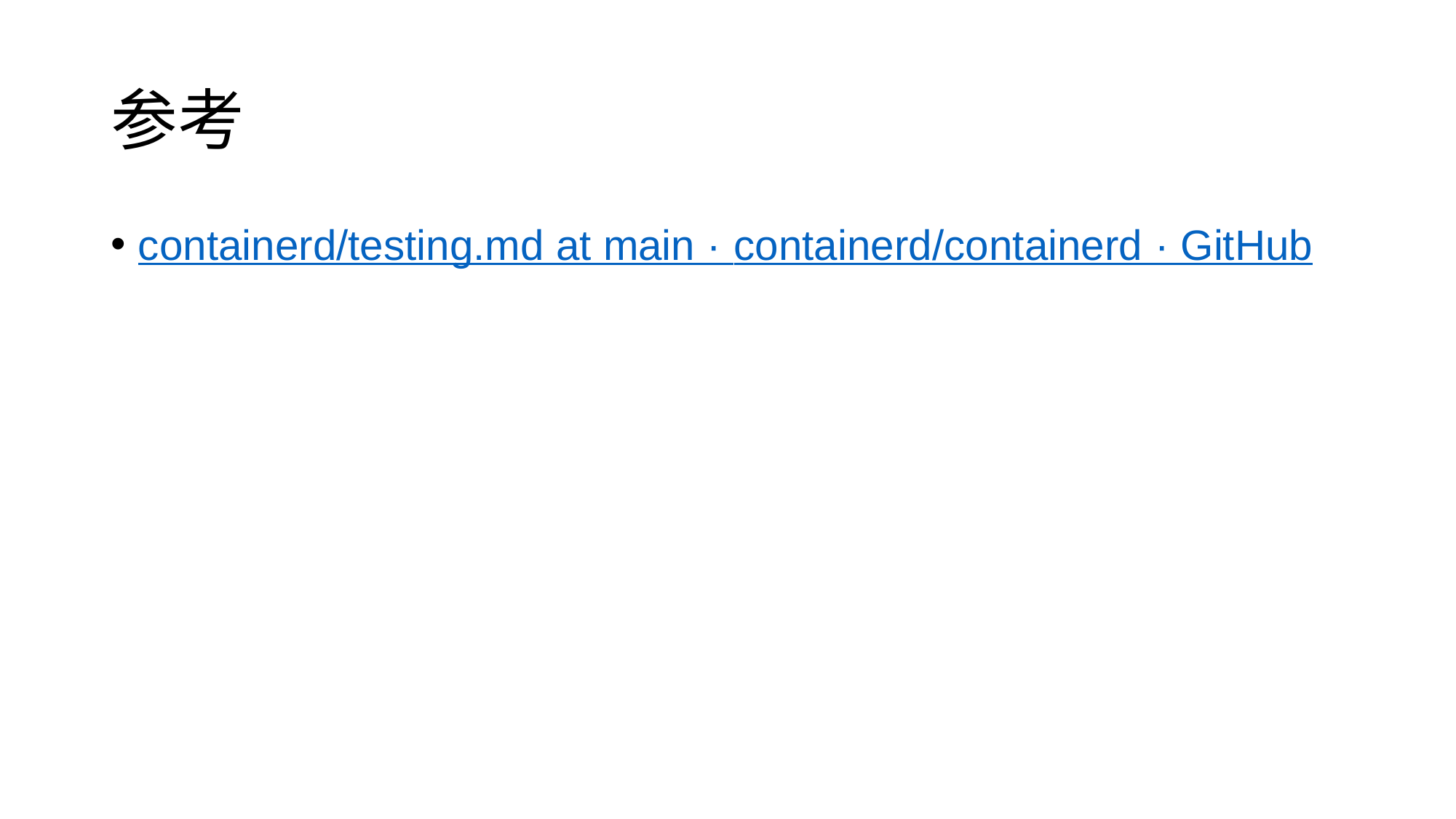

# 参考
containerd/testing.md at main · containerd/containerd · GitHub